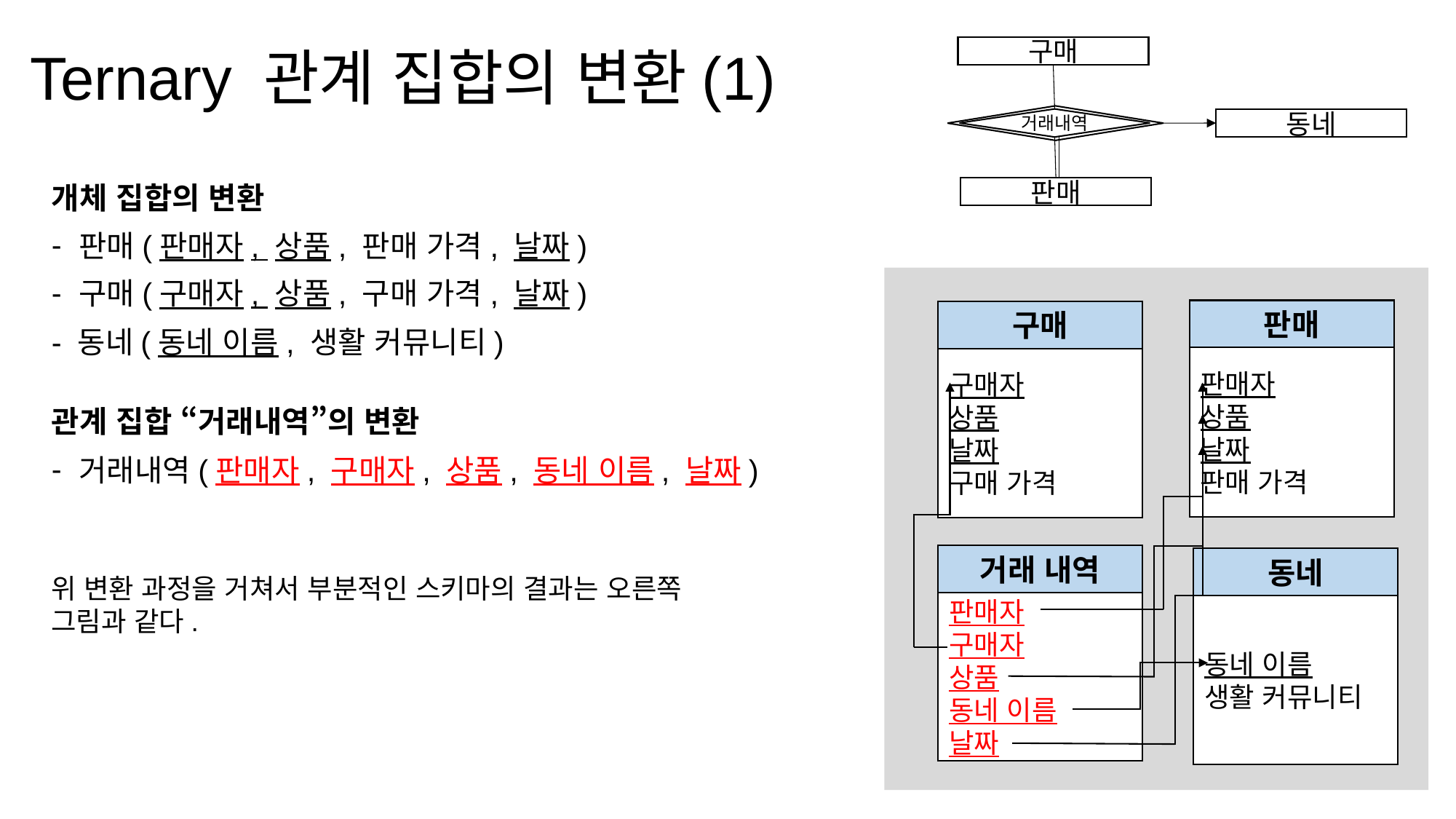

# Ternary 관계 집합의 변환(1)
구매

거래내역
동네
판매
개체 집합의 변환
판매(판매자, 상품, 판매 가격, 날짜)
구매(구매자, 상품, 구매 가격, 날짜)
- 동네(동네 이름, 생활 커뮤니티)

관계 집합 “거래내역”의 변환
거래내역(판매자, 구매자, 상품, 동네 이름, 날짜)

판매
판매자
상품
날짜
판매 가격
구매
구매자
상품
날짜
구매 가격
거래 내역
판매자
구매자
상품
동네 이름
날짜
동네
동네 이름
생활 커뮤니티
위 변환 과정을 거쳐서 부분적인 스키마의 결과는 오른쪽 그림과 같다.